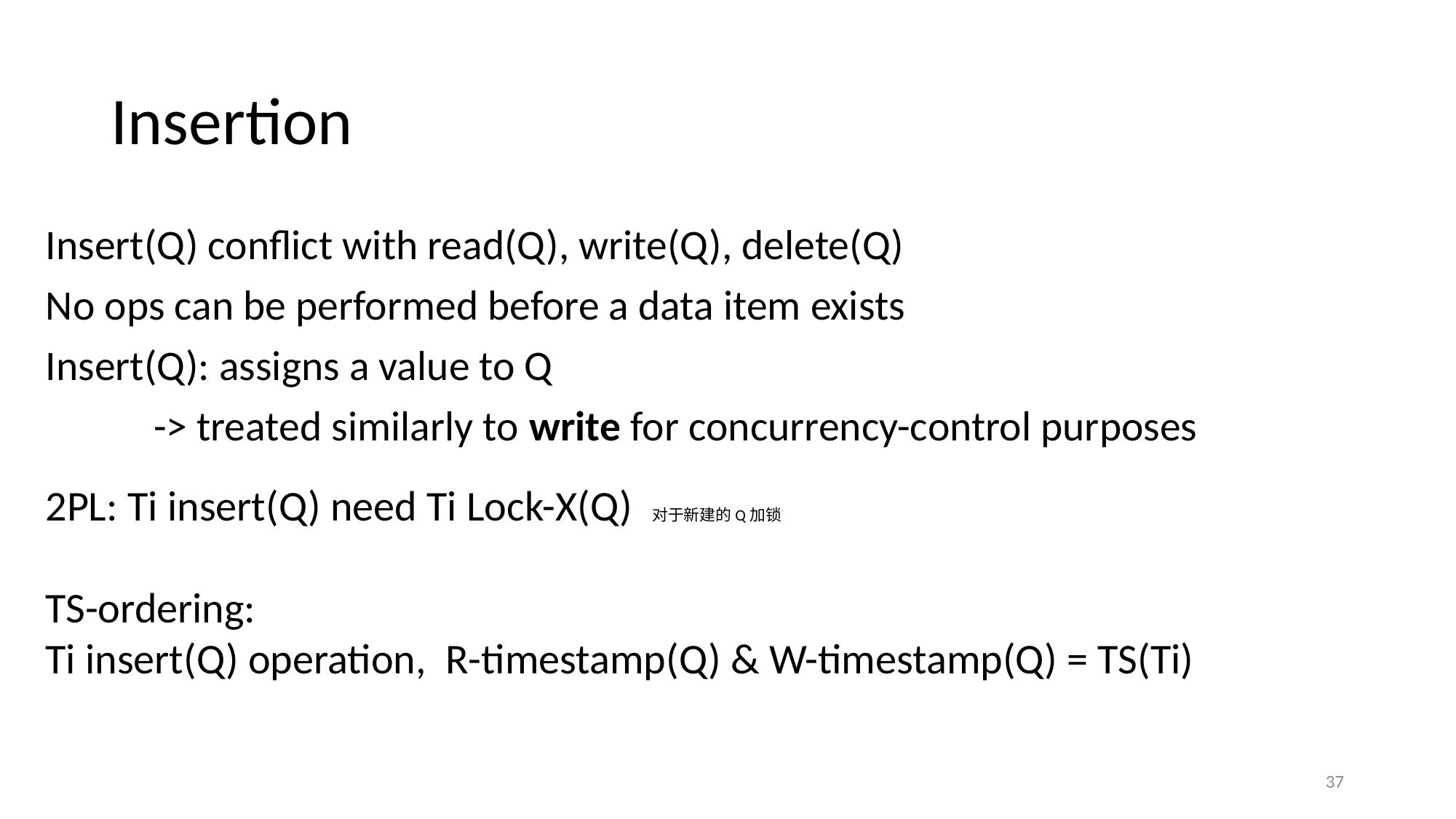

# Insertion
Insert(Q) conflict with read(Q), write(Q), delete(Q)
No ops can be performed before a data item exists
Insert(Q): assigns a value to Q
	-> treated similarly to write for concurrency-control purposes
2PL: Ti insert(Q) need Ti Lock-X(Q) 对于新建的Q加锁

TS-ordering:
Ti insert(Q) operation,  R-timestamp(Q) & W-timestamp(Q) = TS(Ti)
37